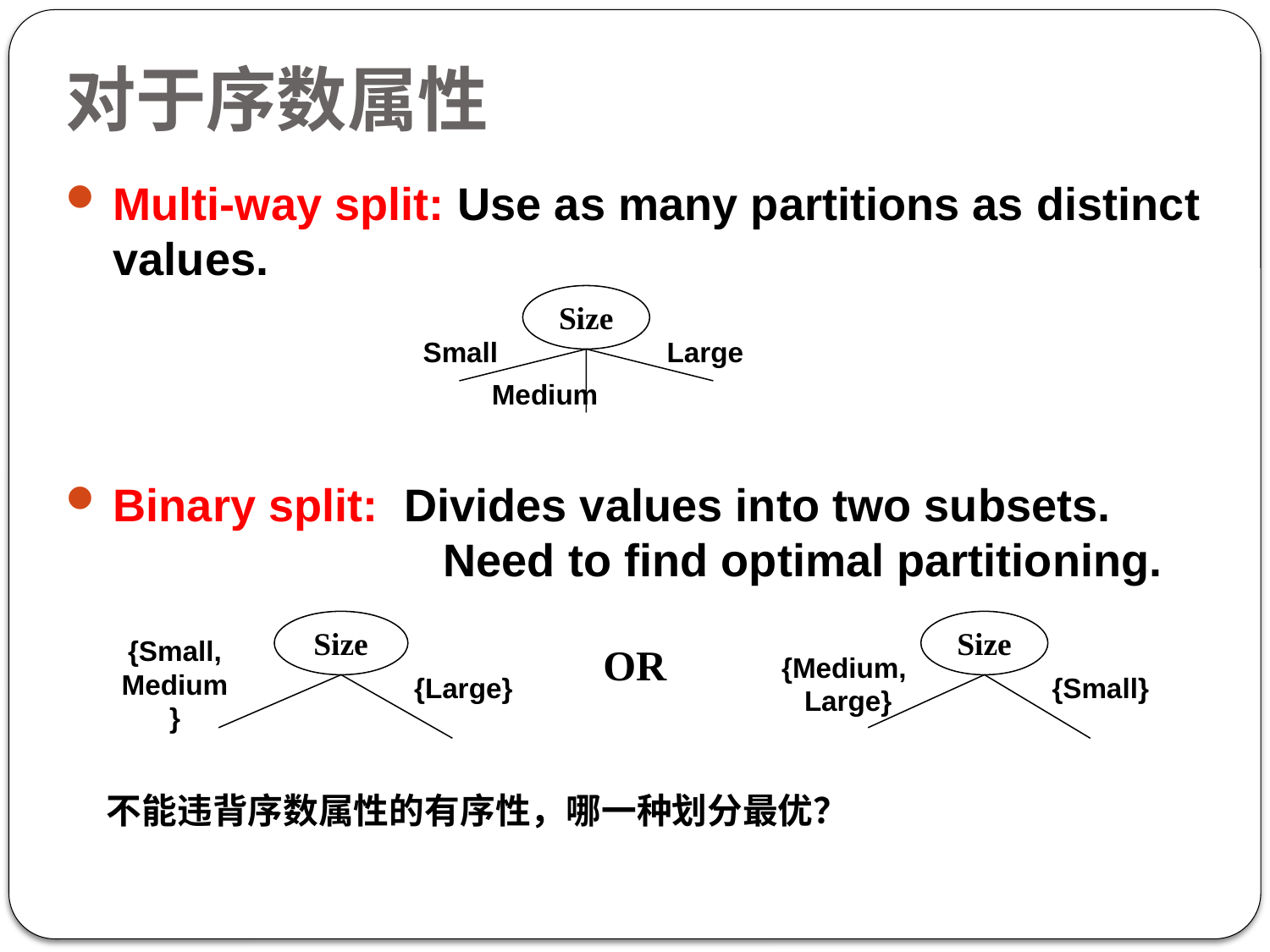

# 对于序数属性
Multi-way split: Use as many partitions as distinct values.

Binary split:  Divides values into two subsets.
		      Need to find optimal partitioning.

Size
Small
Large

Medium
Size
{Small, Medium}
{Large}

Size
{Medium,
Large}
{Small}

OR
不能违背序数属性的有序性，哪一种划分最优？